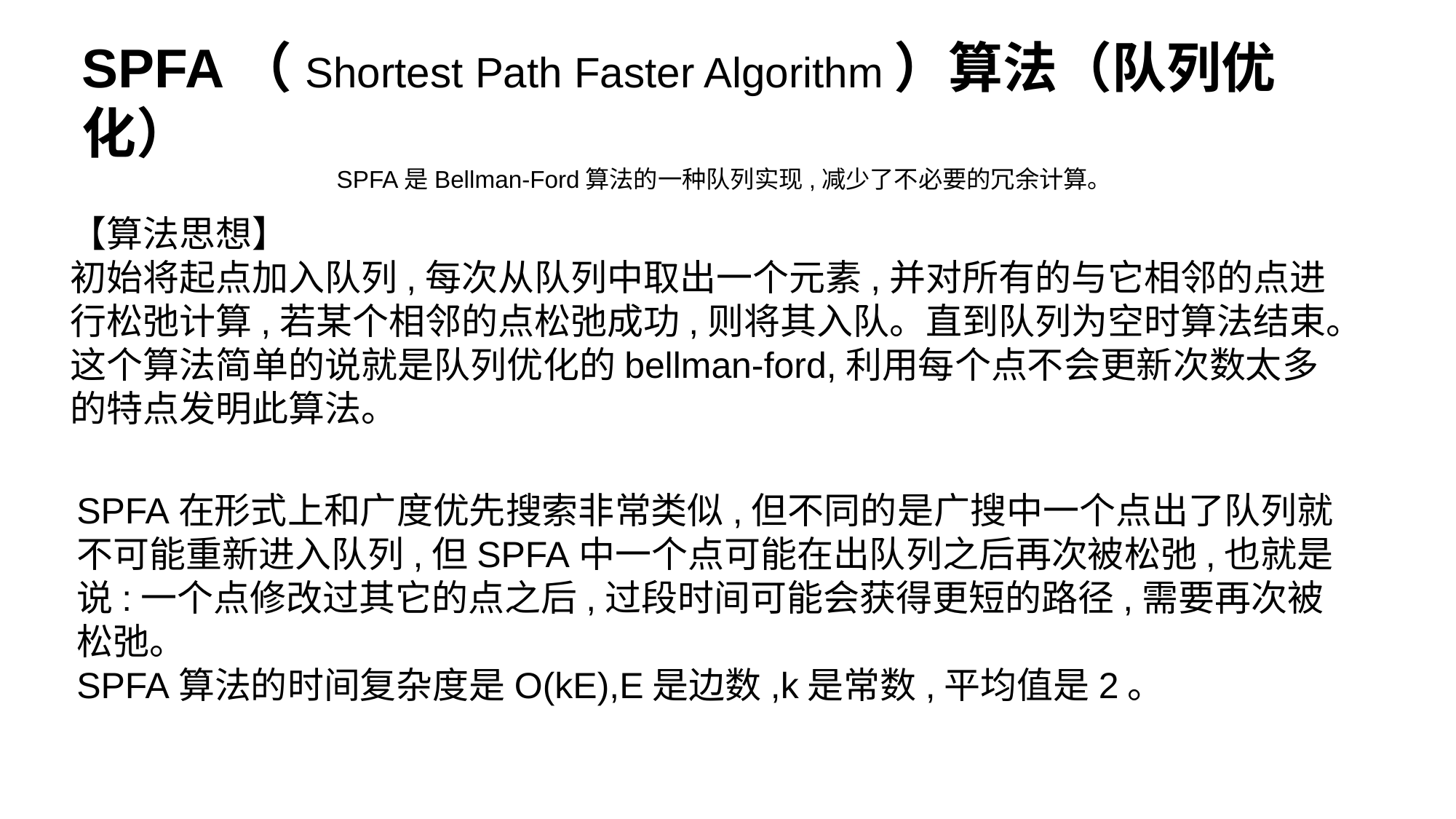

SPFA（Shortest Path Faster Algorithm）算法（队列优化）
SPFA是Bellman-Ford算法的一种队列实现,减少了不必要的冗余计算。
【算法思想】
初始将起点加入队列,每次从队列中取出一个元素,并对所有的与它相邻的点进行松弛计算,若某个相邻的点松弛成功,则将其入队。直到队列为空时算法结束。
这个算法简单的说就是队列优化的bellman-ford,利用每个点不会更新次数太多的特点发明此算法。
SPFA在形式上和广度优先搜索非常类似,但不同的是广搜中一个点出了队列就不可能重新进入队列,但SPFA中一个点可能在出队列之后再次被松弛,也就是说:一个点修改过其它的点之后,过段时间可能会获得更短的路径,需要再次被松弛。
SPFA算法的时间复杂度是O(kE),E是边数,k是常数,平均值是2。